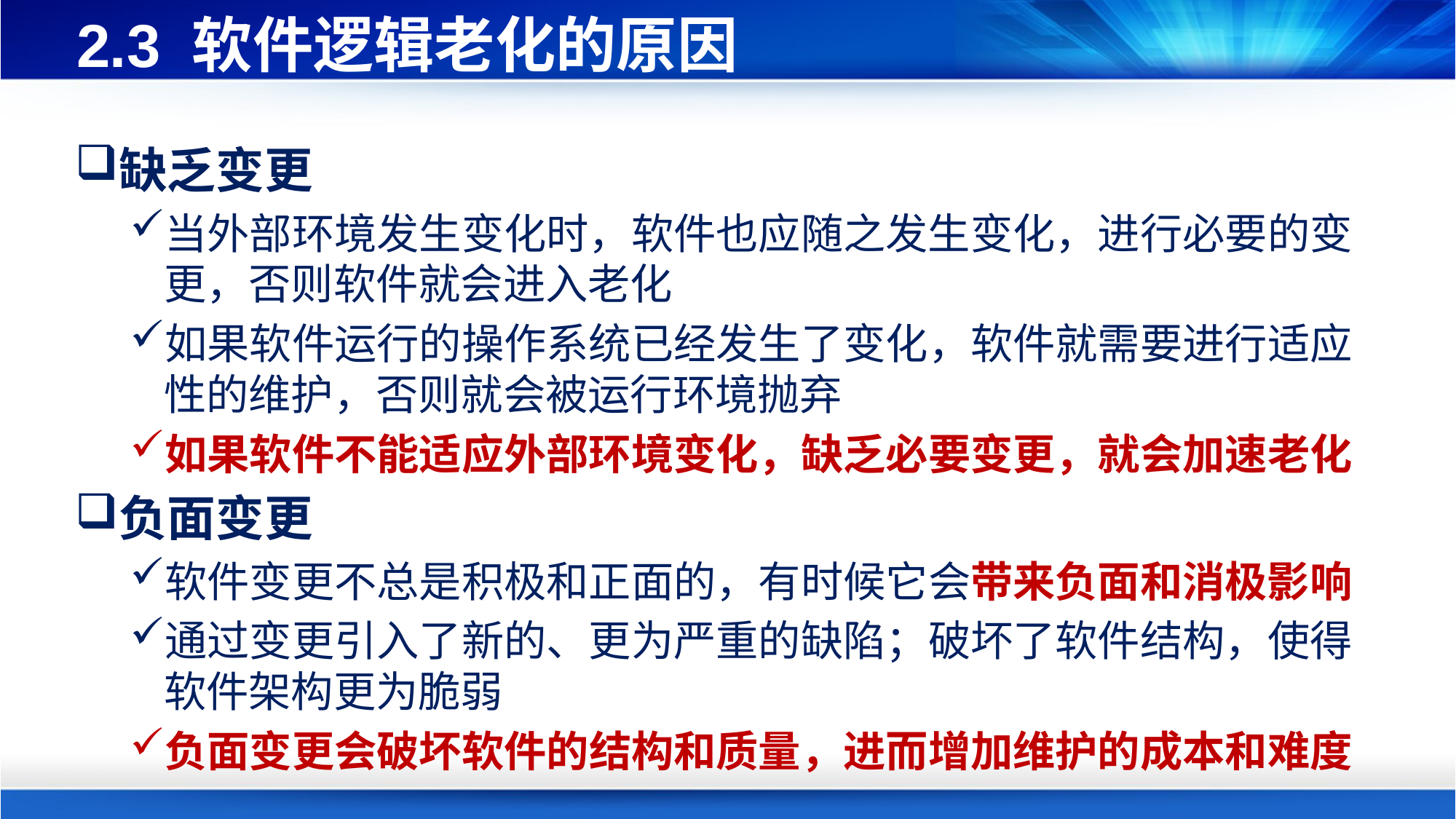

# 2.3 软件逻辑老化的原因
缺乏变更
当外部环境发生变化时，软件也应随之发生变化，进行必要的变更，否则软件就会进入老化
如果软件运行的操作系统已经发生了变化，软件就需要进行适应性的维护，否则就会被运行环境抛弃
如果软件不能适应外部环境变化，缺乏必要变更，就会加速老化
负面变更
软件变更不总是积极和正面的，有时候它会带来负面和消极影响
通过变更引入了新的、更为严重的缺陷；破坏了软件结构，使得软件架构更为脆弱
负面变更会破坏软件的结构和质量，进而增加维护的成本和难度